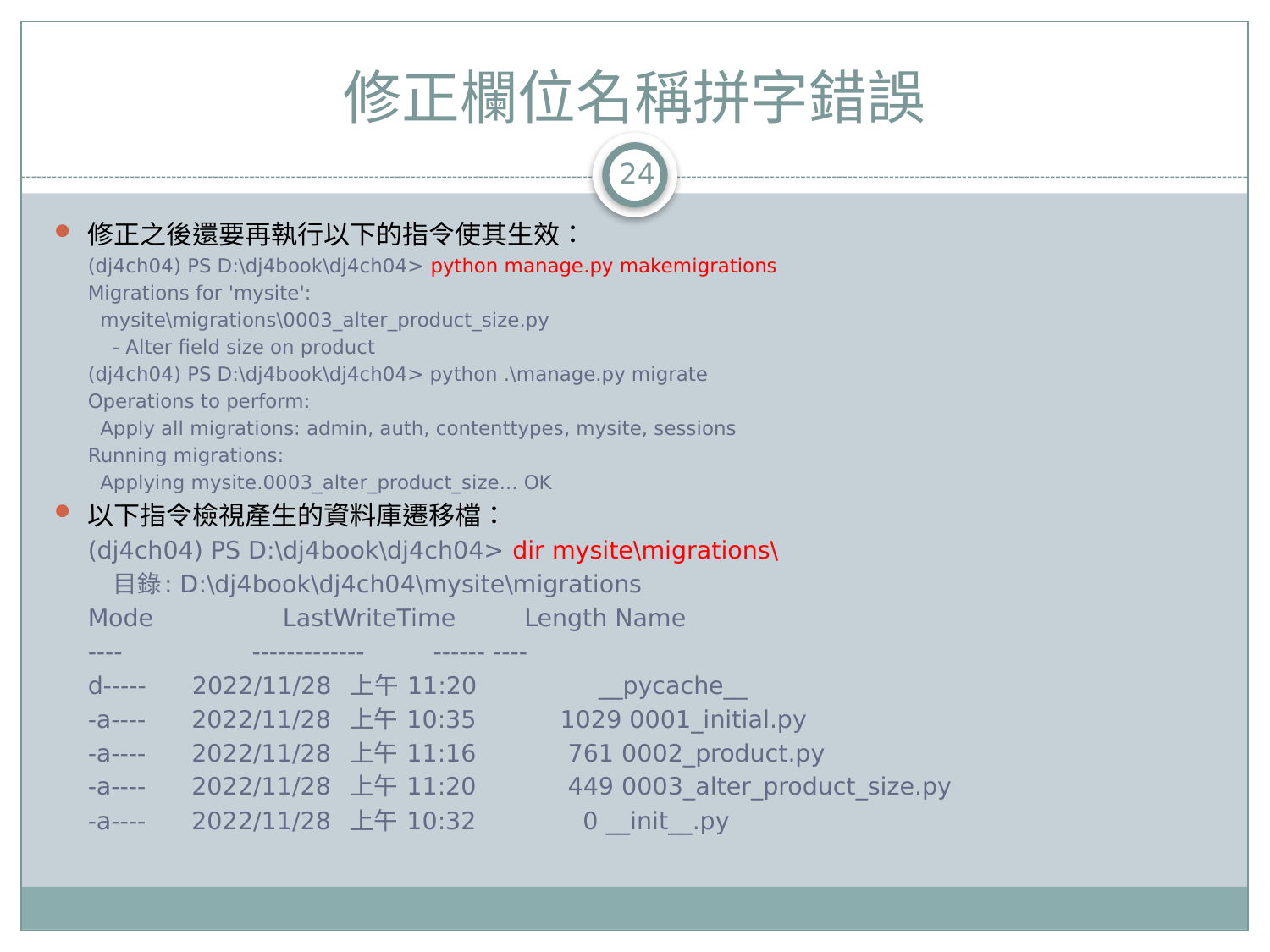

# 修正欄位名稱拼字錯誤
24
修正之後還要再執行以下的指令使其生效：
(dj4ch04) PS D:\dj4book\dj4ch04> python manage.py makemigrations
Migrations for 'mysite':
  mysite\migrations\0003_alter_product_size.py
    - Alter field size on product
(dj4ch04) PS D:\dj4book\dj4ch04> python .\manage.py migrate
Operations to perform:
  Apply all migrations: admin, auth, contenttypes, mysite, sessions
Running migrations:
  Applying mysite.0003_alter_product_size... OK
以下指令檢視產生的資料庫遷移檔：
(dj4ch04) PS D:\dj4book\dj4ch04> dir mysite\migrations\
    目錄: D:\dj4book\dj4ch04\mysite\migrations
Mode                 LastWriteTime         Length Name
----                 -------------         ------ ----
d-----      2022/11/28  上午 11:20                __pycache__
-a----      2022/11/28  上午 10:35           1029 0001_initial.py
-a----      2022/11/28  上午 11:16            761 0002_product.py
-a----      2022/11/28  上午 11:20            449 0003_alter_product_size.py
-a----      2022/11/28  上午 10:32              0 __init__.py